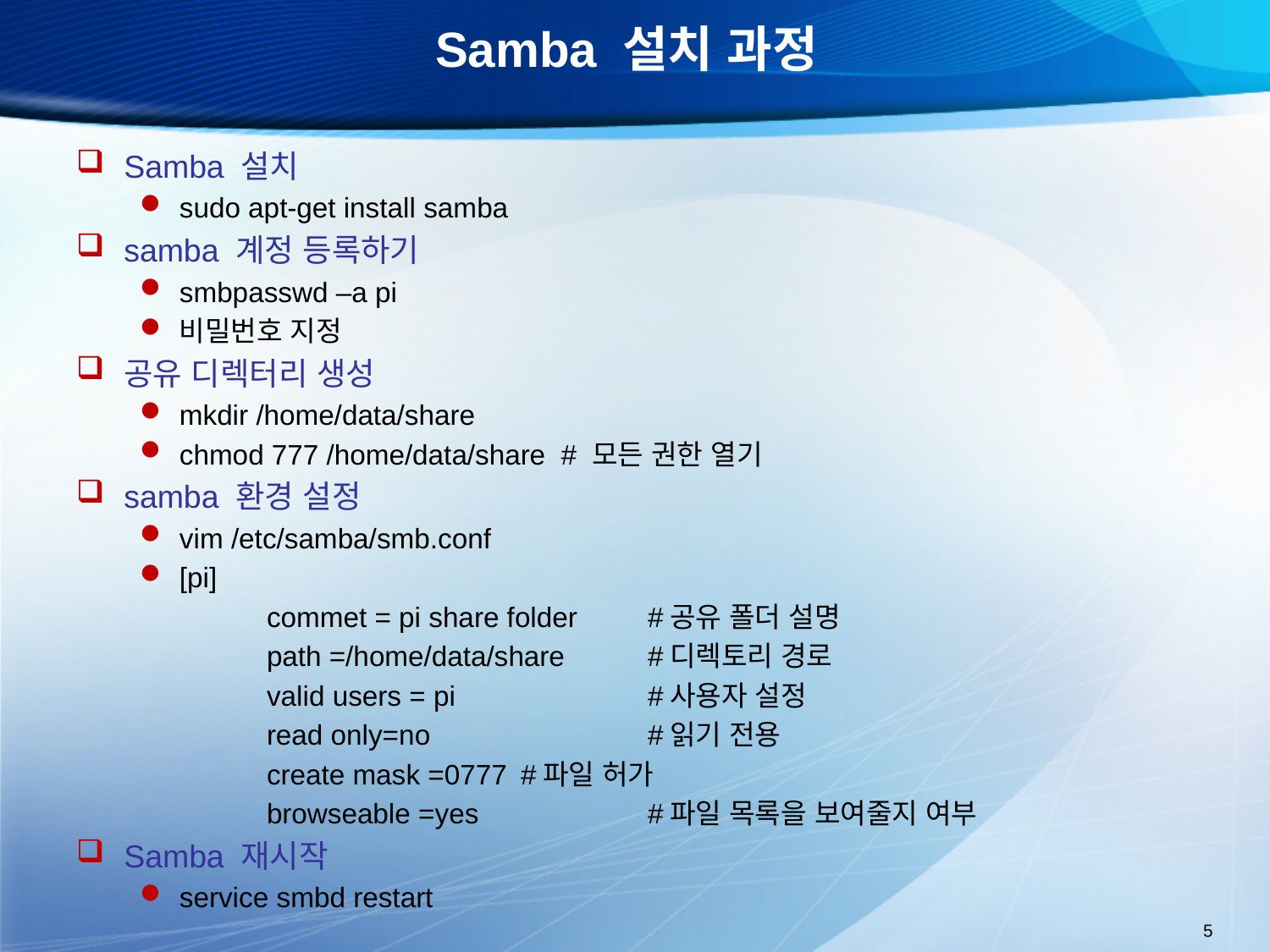

# Samba 설치 과정
Samba 설치
sudo apt-get install samba
samba 계정 등록하기
smbpasswd –a pi
비밀번호 지정
공유 디렉터리 생성
mkdir /home/data/share
chmod 777 /home/data/share  # 모든 권한 열기
samba 환경 설정
vim /etc/samba/smb.conf
[pi]
	commet = pi share folder  	#공유 폴더 설명
	path =/home/data/share	#디렉토리 경로
	valid users = pi		#사용자 설정
	read only=no		#읽기 전용
	create mask =0777	#파일 허가
	browseable =yes		#파일 목록을 보여줄지 여부
Samba 재시작
service smbd restart